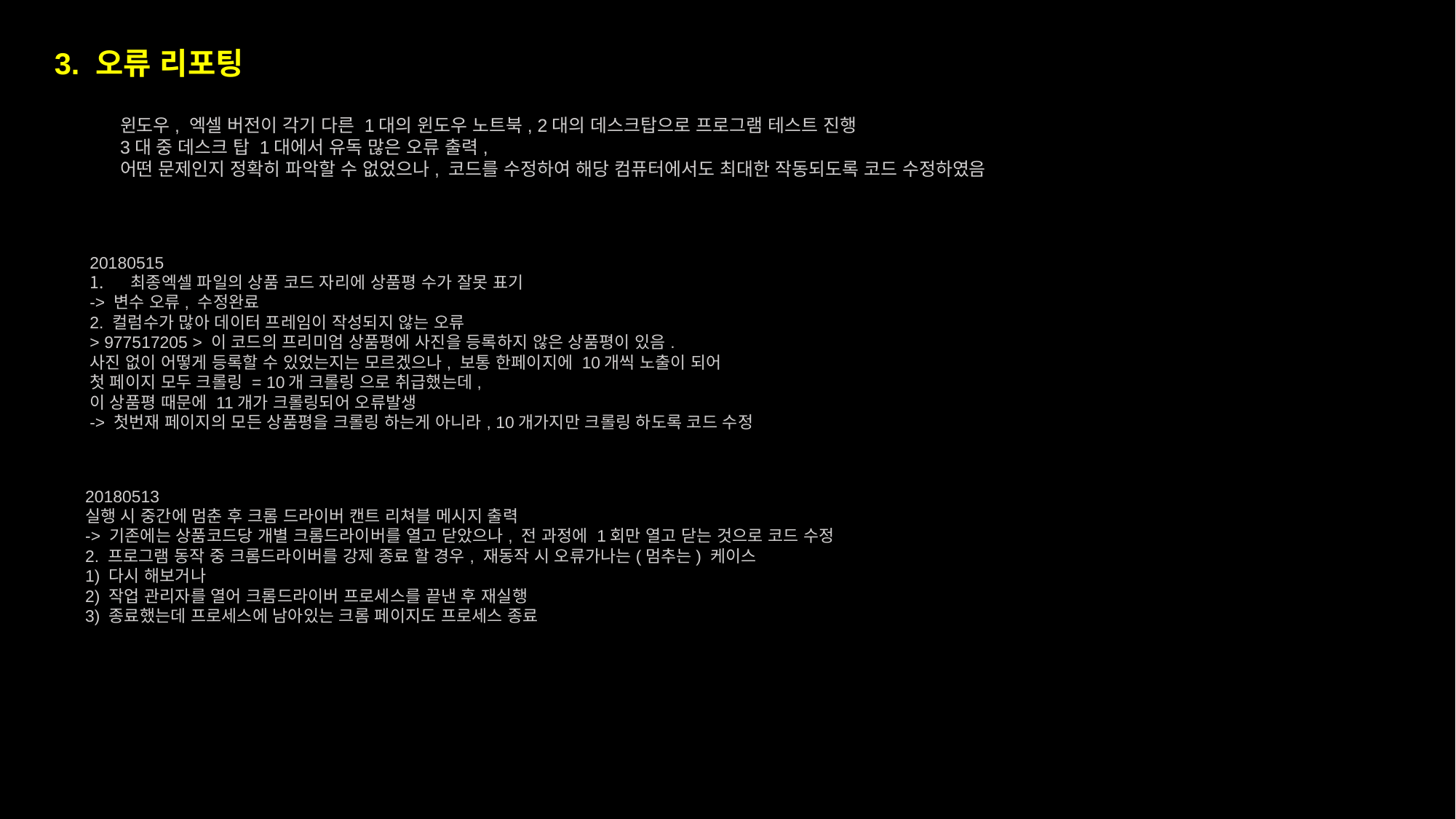

3. 오류 리포팅
윈도우, 엑셀 버전이 각기 다른 1대의 윈도우 노트북, 2대의 데스크탑으로 프로그램 테스트 진행
3대 중 데스크 탑 1대에서 유독 많은 오류 출력,
어떤 문제인지 정확히 파악할 수 없었으나, 코드를 수정하여 해당 컴퓨터에서도 최대한 작동되도록 코드 수정하였음
20180515
최종엑셀 파일의 상품 코드 자리에 상품평 수가 잘못 표기
-> 변수 오류, 수정완료
2. 컬럼수가 많아 데이터 프레임이 작성되지 않는 오류
> 977517205 > 이 코드의 프리미엄 상품평에 사진을 등록하지 않은 상품평이 있음.
사진 없이 어떻게 등록할 수 있었는지는 모르겠으나, 보통 한페이지에 10개씩 노출이 되어
첫 페이지 모두 크롤링 = 10개 크롤링 으로 취급했는데,
이 상품평 때문에 11개가 크롤링되어 오류발생
-> 첫번재 페이지의 모든 상품평을 크롤링 하는게 아니라, 10개가지만 크롤링 하도록 코드 수정
20180513
실행 시 중간에 멈춘 후 크롬 드라이버 캔트 리쳐블 메시지 출력
-> 기존에는 상품코드당 개별 크롬드라이버를 열고 닫았으나, 전 과정에 1회만 열고 닫는 것으로 코드 수정
2. 프로그램 동작 중 크롬드라이버를 강제 종료 할 경우, 재동작 시 오류가나는(멈추는) 케이스
1) 다시 해보거나
2) 작업 관리자를 열어 크롬드라이버 프로세스를 끝낸 후 재실행
3) 종료했는데 프로세스에 남아있는 크롬 페이지도 프로세스 종료